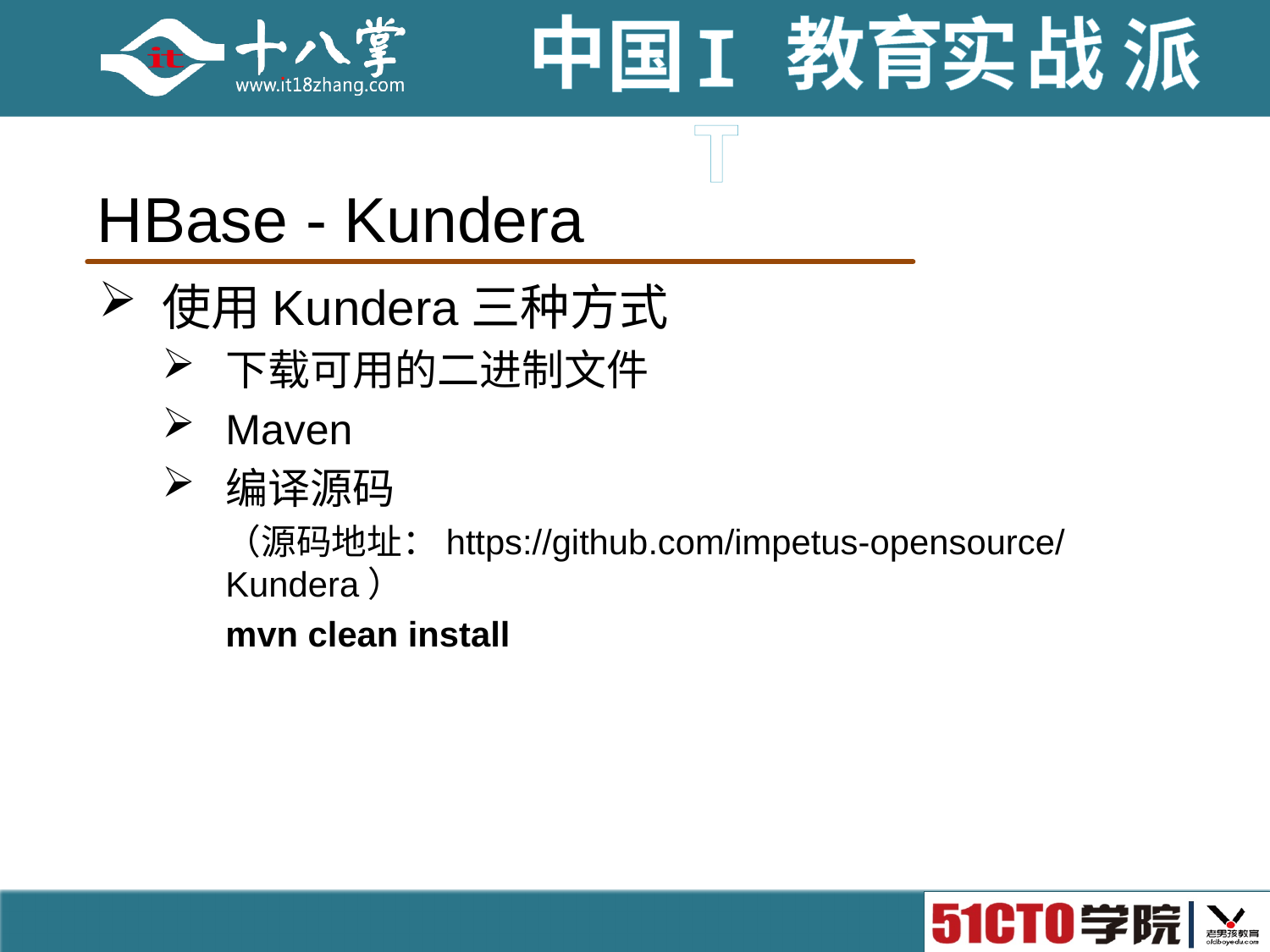

# HBase - Kundera
使用Kundera三种方式
下载可用的二进制文件
Maven
编译源码
（源码地址：https://github.com/impetus-opensource/Kundera）
mvn clean install